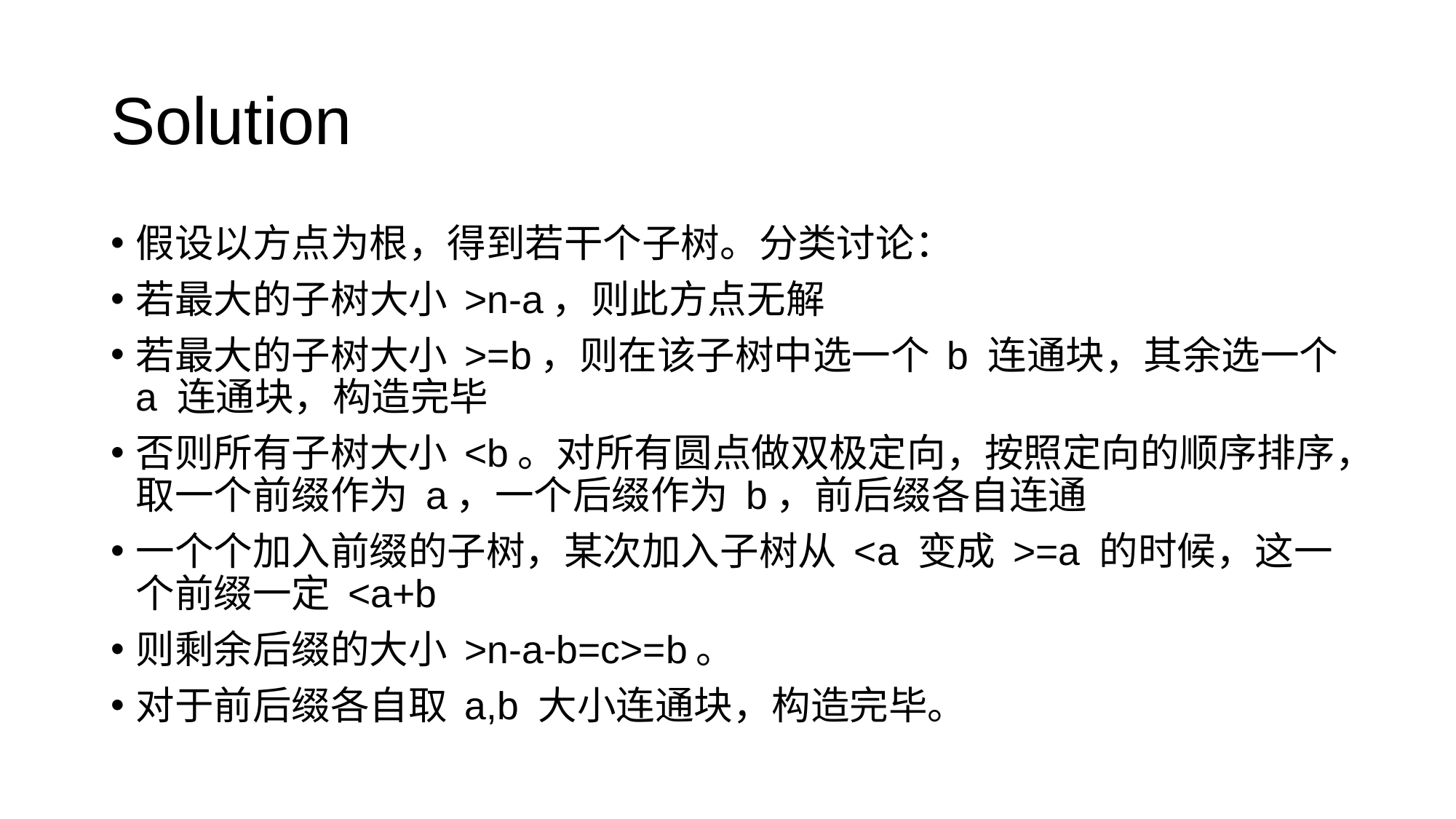

# Solution
假设以方点为根，得到若干个子树。分类讨论：
若最大的子树大小 >n-a，则此方点无解
若最大的子树大小 >=b，则在该子树中选一个 b 连通块，其余选一个 a 连通块，构造完毕
否则所有子树大小 <b。对所有圆点做双极定向，按照定向的顺序排序，取一个前缀作为 a，一个后缀作为 b，前后缀各自连通
一个个加入前缀的子树，某次加入子树从 <a 变成 >=a 的时候，这一个前缀一定 <a+b
则剩余后缀的大小 >n-a-b=c>=b。
对于前后缀各自取 a,b 大小连通块，构造完毕。